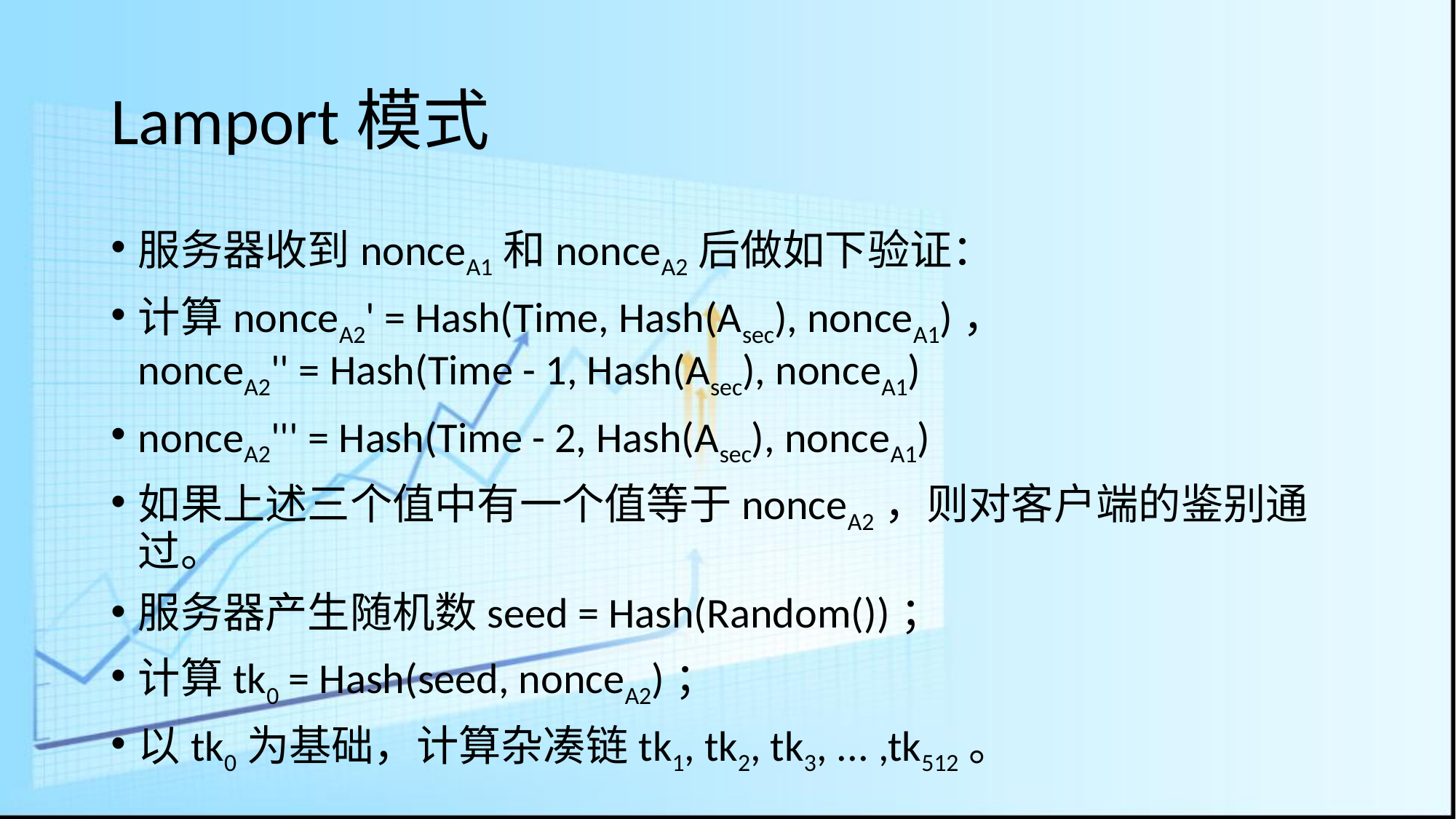

# Lamport模式
服务器收到nonceA1和nonceA2后做如下验证：
计算nonceA2' = Hash(Time, Hash(Asec), nonceA1)，
nonceA2'' = Hash(Time - 1, Hash(Asec), nonceA1)
nonceA2''' = Hash(Time - 2, Hash(Asec), nonceA1)
如果上述三个值中有一个值等于nonceA2，则对客户端的鉴别通过。
服务器产生随机数seed = Hash(Random())；
计算tk0 = Hash(seed, nonceA2)；
以tk0为基础，计算杂凑链tk1, tk2, tk3, ... ,tk512。